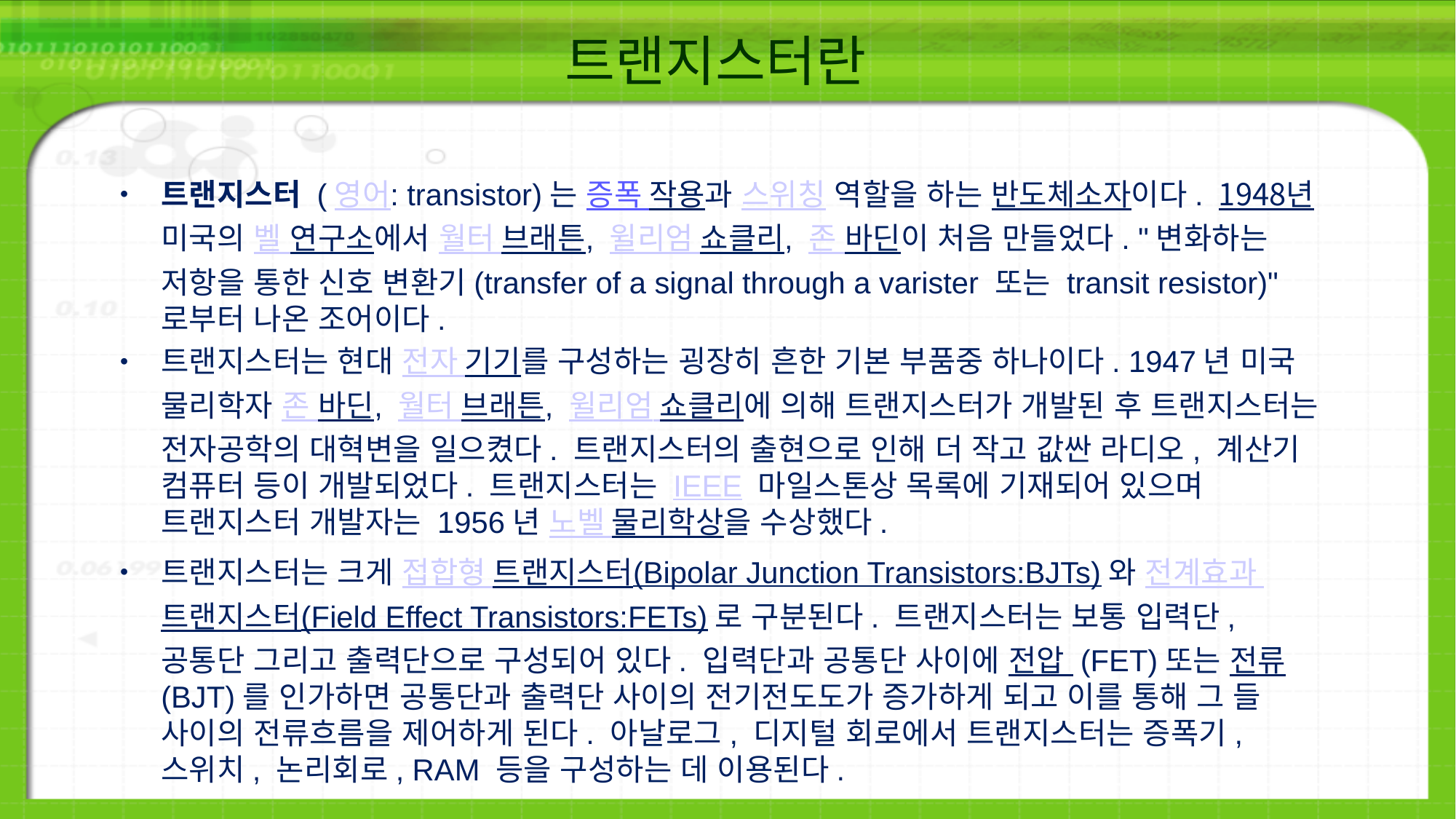

# 트랜지스터란

트랜지스터 (영어: transistor)는 증폭 작용과 스위칭 역할을 하는 반도체소자이다. 1948년 미국의 벨 연구소에서 월터 브래튼, 윌리엄 쇼클리, 존 바딘이 처음 만들었다. "변화하는 저항을 통한 신호 변환기(transfer of a signal through a varister 또는 transit resistor)"로부터 나온 조어이다.
트랜지스터는 현대 전자 기기를 구성하는 굉장히 흔한 기본 부품중 하나이다. 1947년 미국 물리학자 존 바딘, 월터 브래튼, 윌리엄 쇼클리에 의해 트랜지스터가 개발된 후 트랜지스터는 전자공학의 대혁변을 일으켰다. 트랜지스터의 출현으로 인해 더 작고 값싼 라디오, 계산기 컴퓨터 등이 개발되었다. 트랜지스터는 IEEE 마일스톤상 목록에 기재되어 있으며 트랜지스터 개발자는 1956년 노벨 물리학상을 수상했다.
트랜지스터는 크게 접합형 트랜지스터(Bipolar Junction Transistors:BJTs)와 전계효과 트랜지스터(Field Effect Transistors:FETs)로 구분된다. 트랜지스터는 보통 입력단, 공통단 그리고 출력단으로 구성되어 있다. 입력단과 공통단 사이에 전압 (FET)또는 전류(BJT)를 인가하면 공통단과 출력단 사이의 전기전도도가 증가하게 되고 이를 통해 그 들 사이의 전류흐름을 제어하게 된다. 아날로그, 디지털 회로에서 트랜지스터는 증폭기, 스위치, 논리회로, RAM 등을 구성하는 데 이용된다.